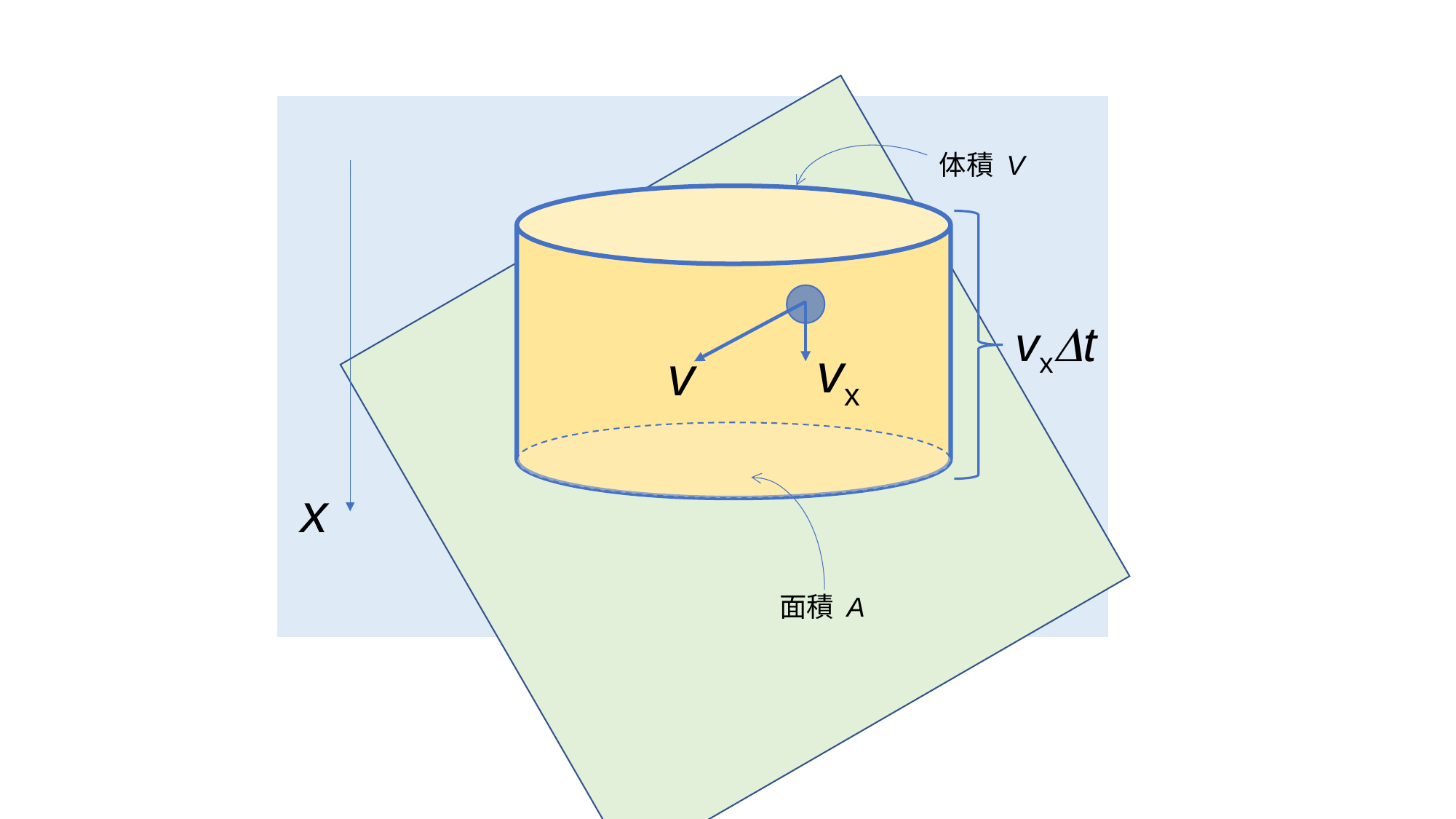

体積 V

vxΔt
vx
v

x

面積 A